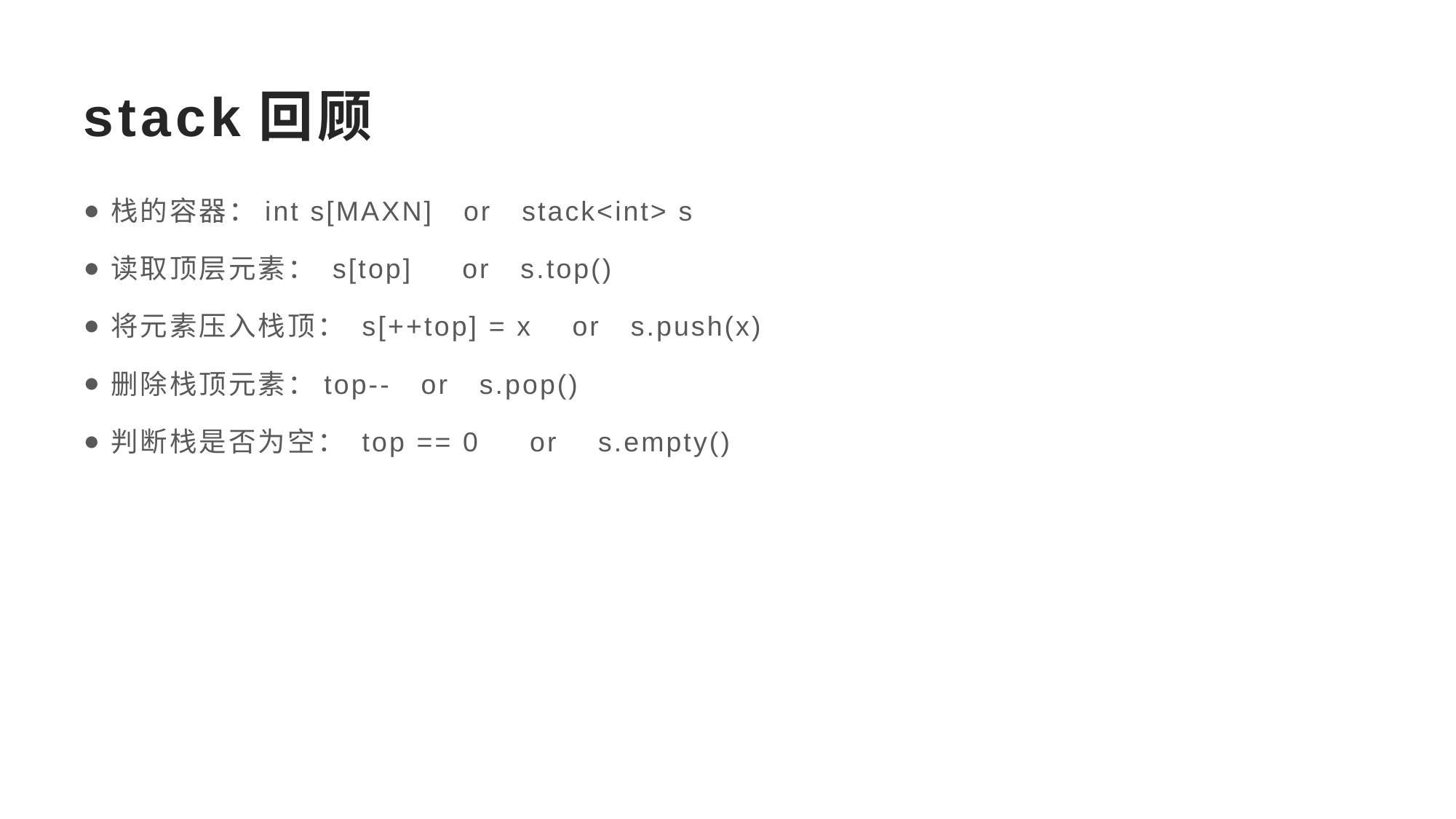

# stack回顾
栈的容器：int s[MAXN]   or   stack<int> s
读取顶层元素： s[top]     or   s.top()
将元素压入栈顶： s[++top] = x    or   s.push(x)
删除栈顶元素：top--   or   s.pop()
判断栈是否为空： top == 0     or    s.empty()